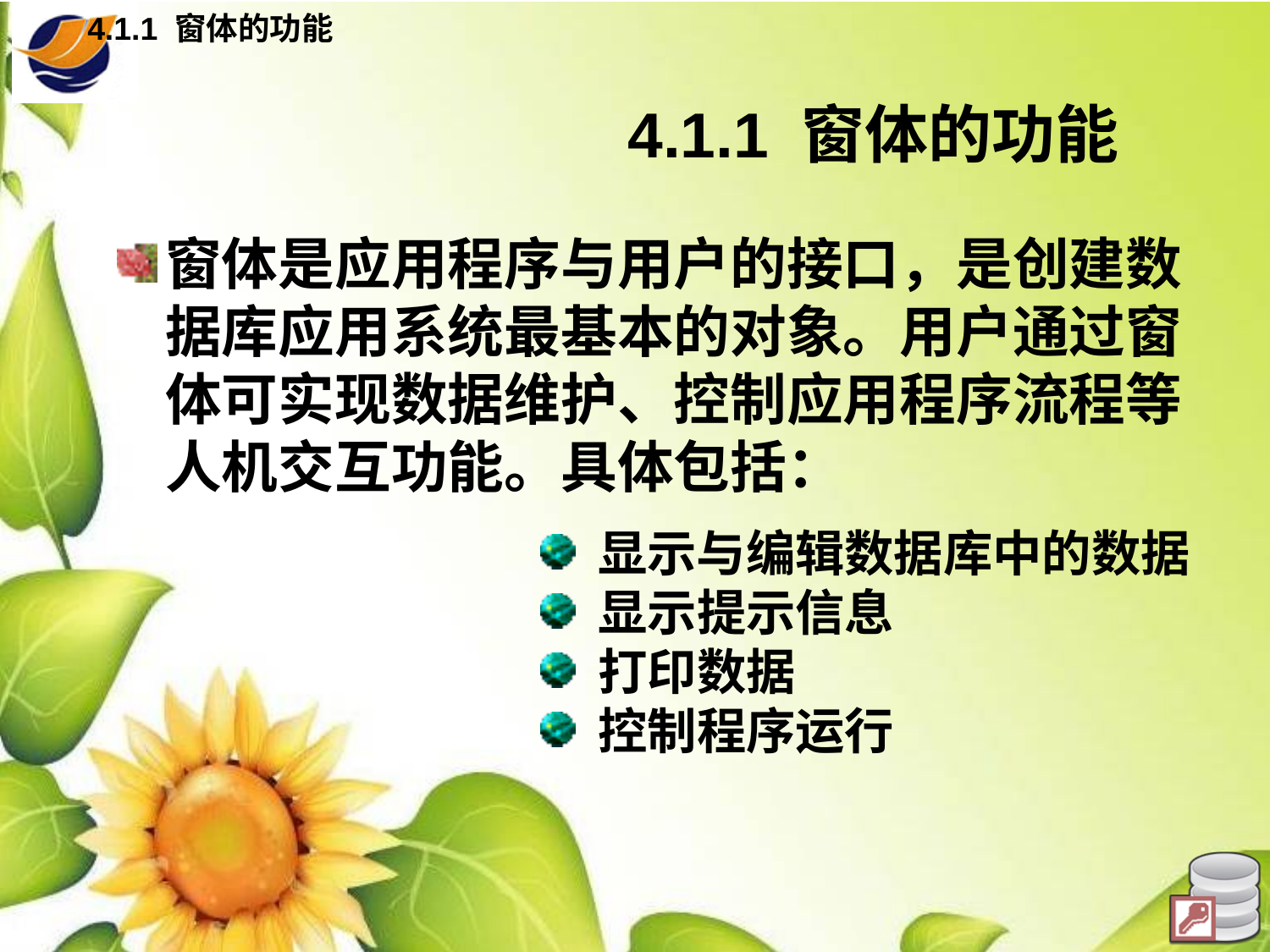

4.1.1 窗体的功能
# 4.1.1 窗体的功能
窗体是应用程序与用户的接口，是创建数据库应用系统最基本的对象。用户通过窗体可实现数据维护、控制应用程序流程等人机交互功能。具体包括：
 显示与编辑数据库中的数据
 显示提示信息
 打印数据
 控制程序运行